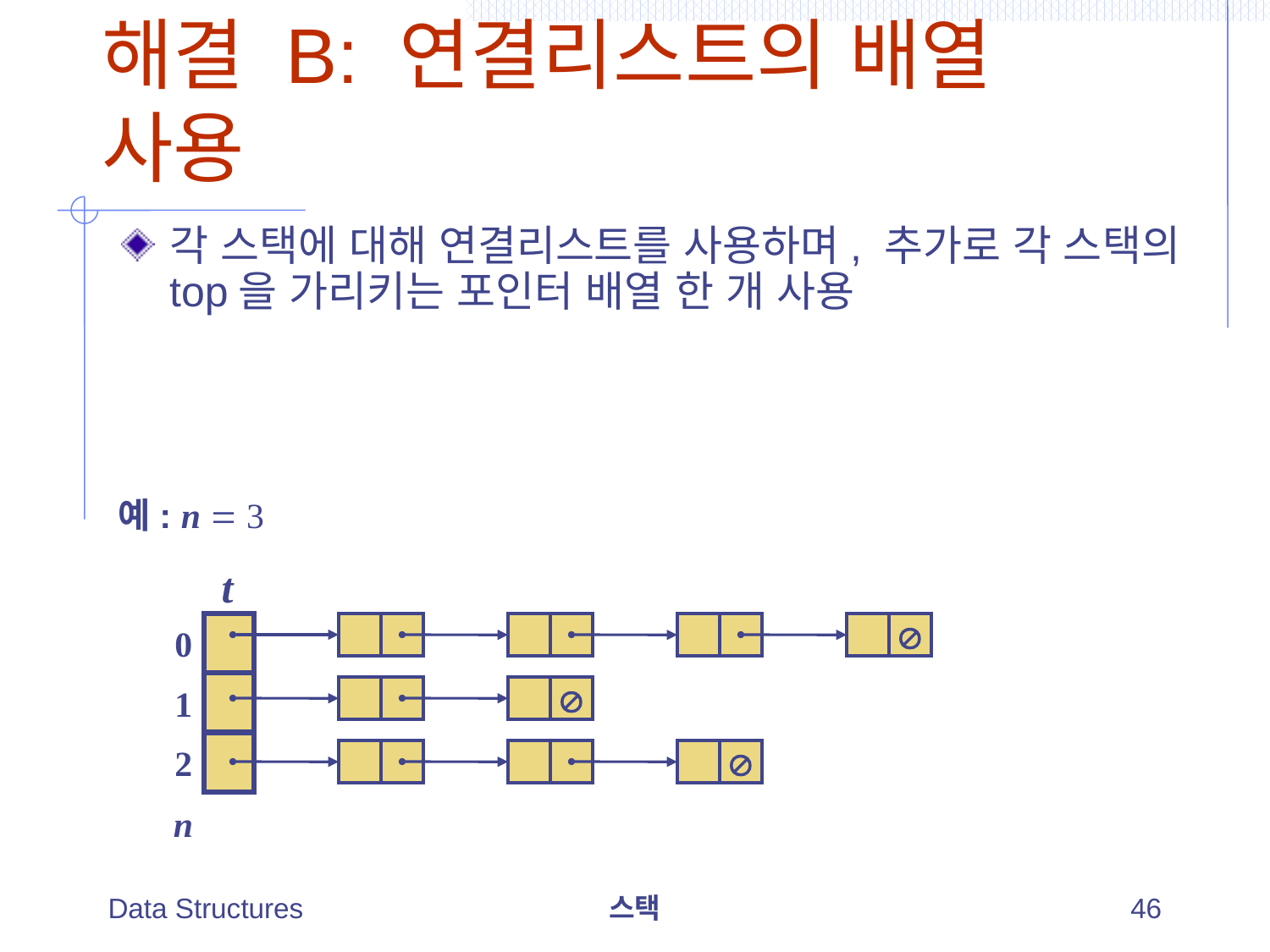

# 해결 B: 연결리스트의 배열 사용
각 스택에 대해 연결리스트를 사용하며, 추가로 각 스택의 top을 가리키는 포인터 배열 한 개 사용
예: n = 3
t
0

∅
1

∅
2

∅
n
Data Structures
스택
46